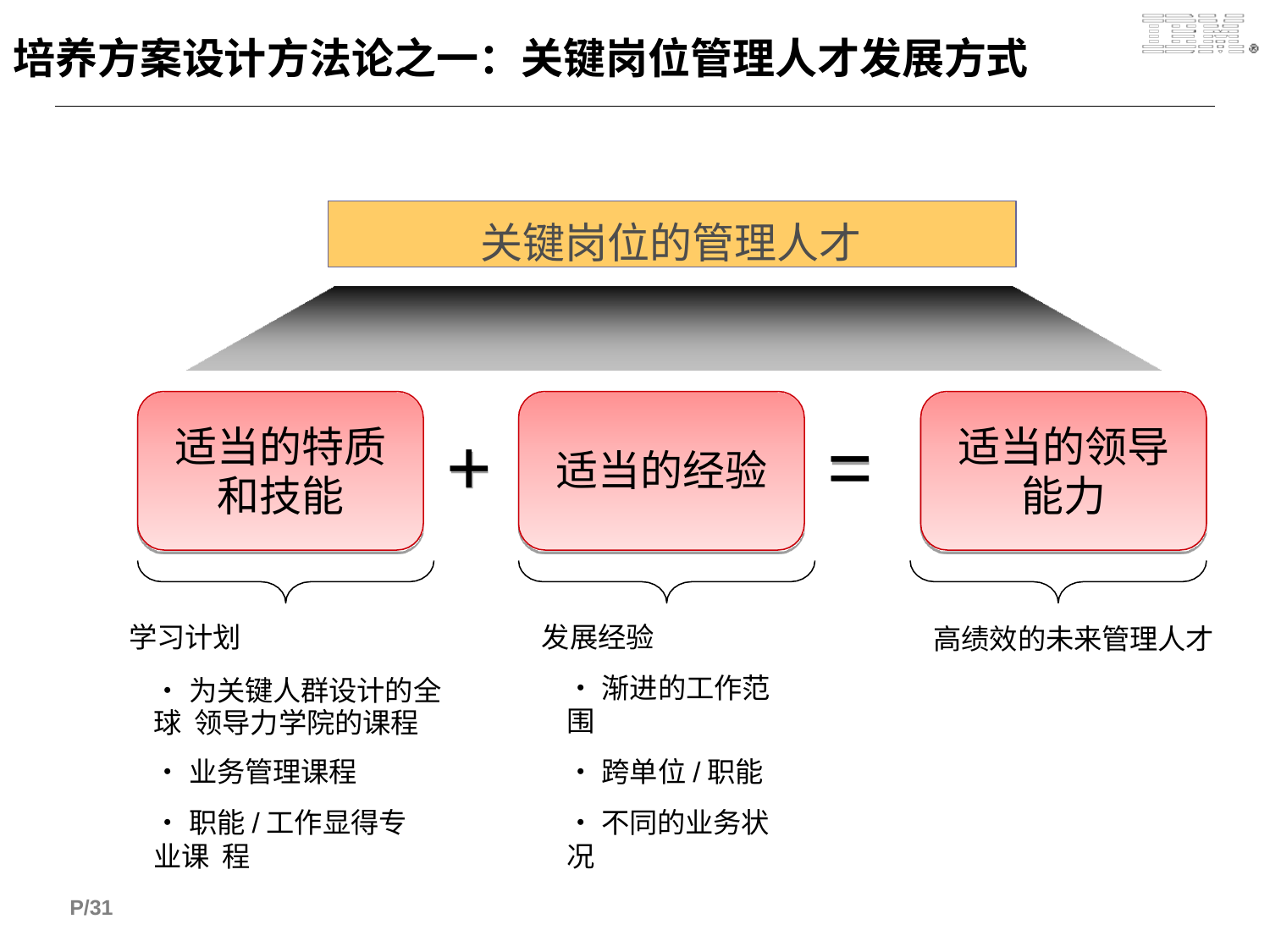

# 培养方案设计方法论之一：关键岗位管理人才发展方式
关键岗位的管理人才

+
=
适当的特质
和技能
适当的领导
能力

适当的经验

学习计划
•为关键人群设计的全球  领导力学院的课程
•业务管理课程
•职能/工作显得专业课  程
发展经验
•渐进的工作范围
•跨单位/职能
•不同的业务状况
高绩效的未来管理人才
P/31